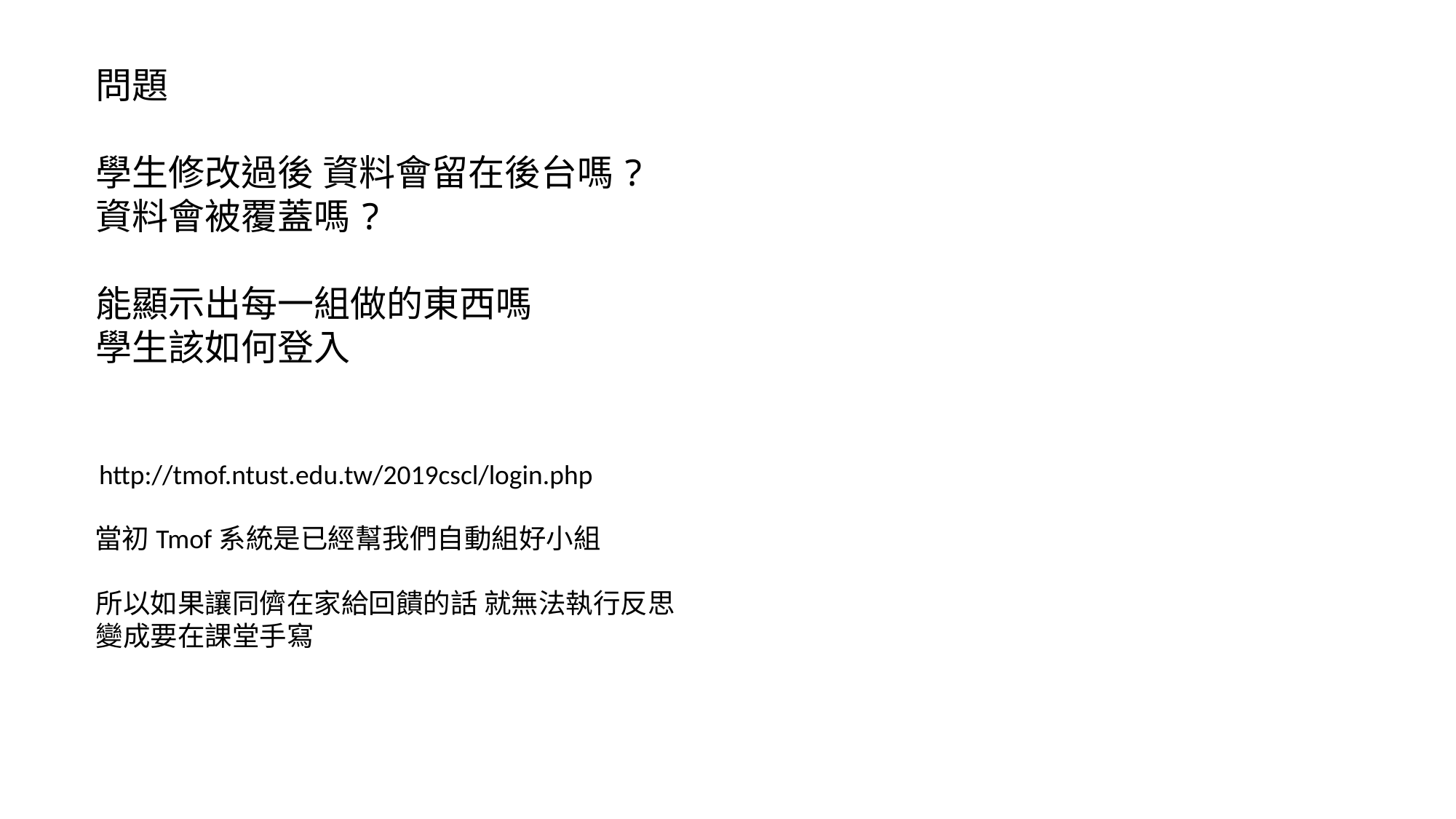

問題

學生修改過後 資料會留在後台嗎?
資料會被覆蓋嗎?

能顯示出每一組做的東西嗎
學生該如何登入

http://tmof.ntust.edu.tw/2019cscl/login.php
當初Tmof系統是已經幫我們自動組好小組
所以如果讓同儕在家給回饋的話 就無法執行反思
變成要在課堂手寫